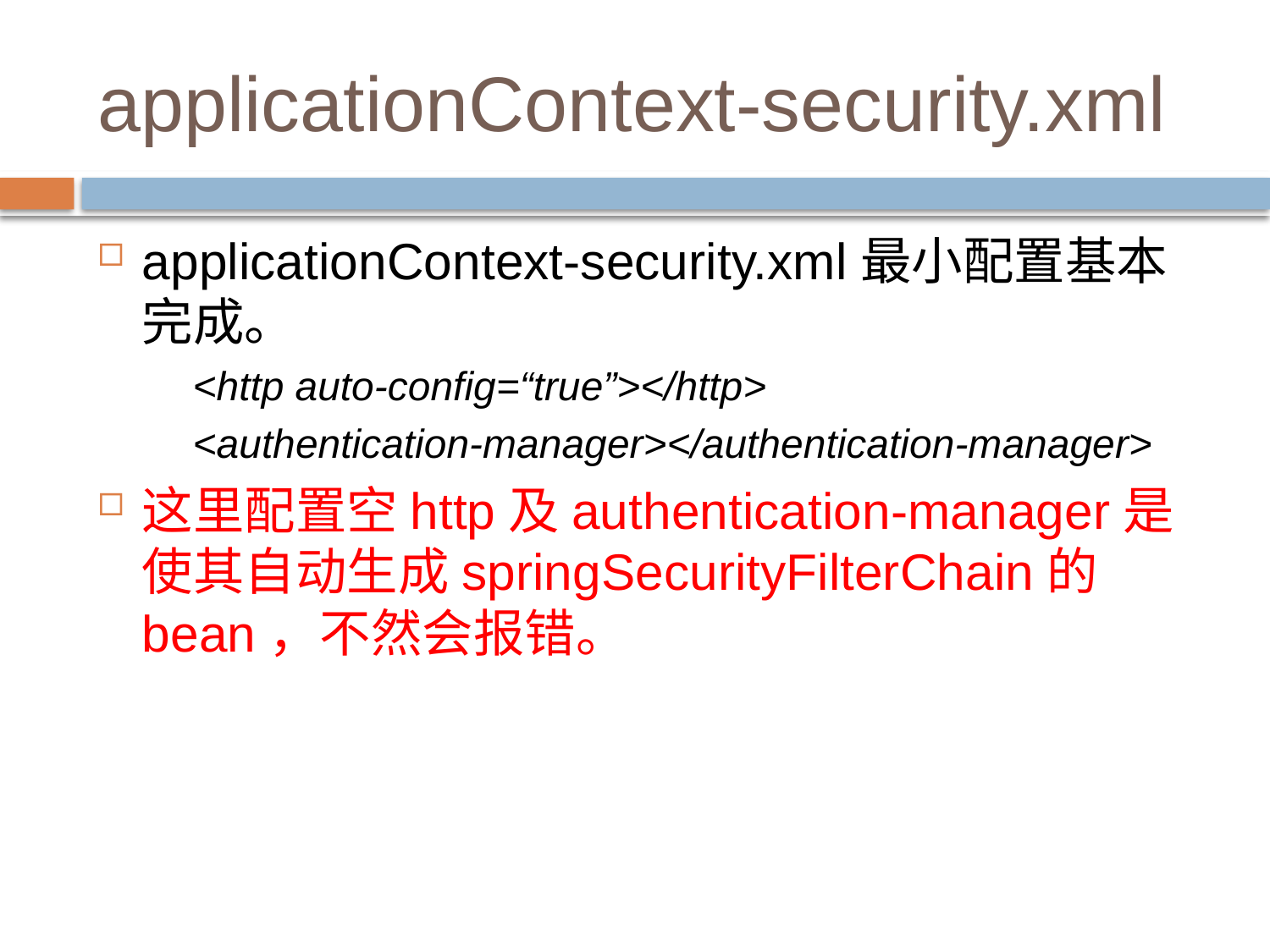

# applicationContext-security.xml
applicationContext-security.xml最小配置基本完成。
<http auto-config=“true”></http>
<authentication-manager></authentication-manager>
这里配置空http及authentication-manager是使其自动生成springSecurityFilterChain的bean，不然会报错。